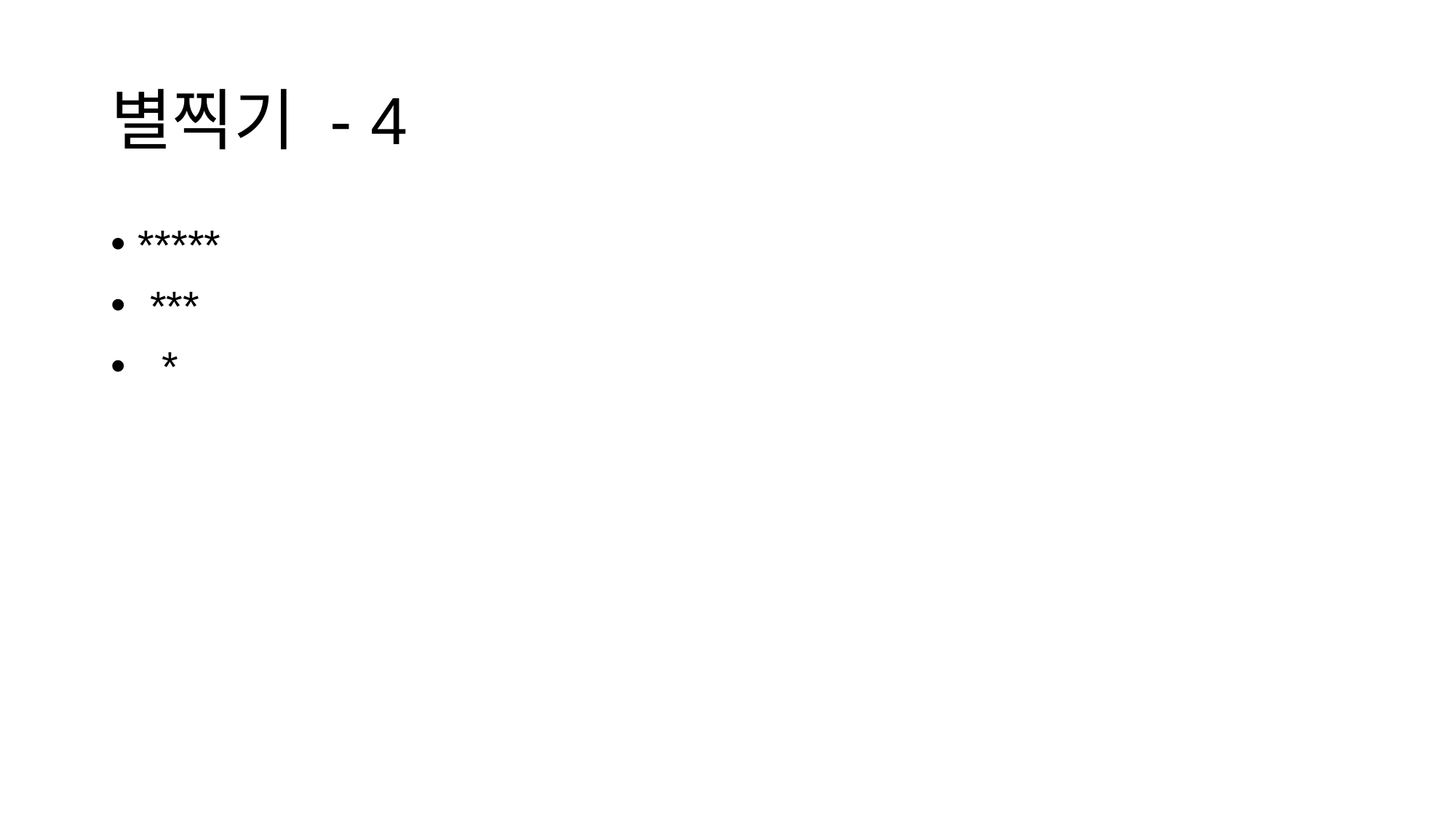

# 별찍기 - 4
*****
 ***
  *